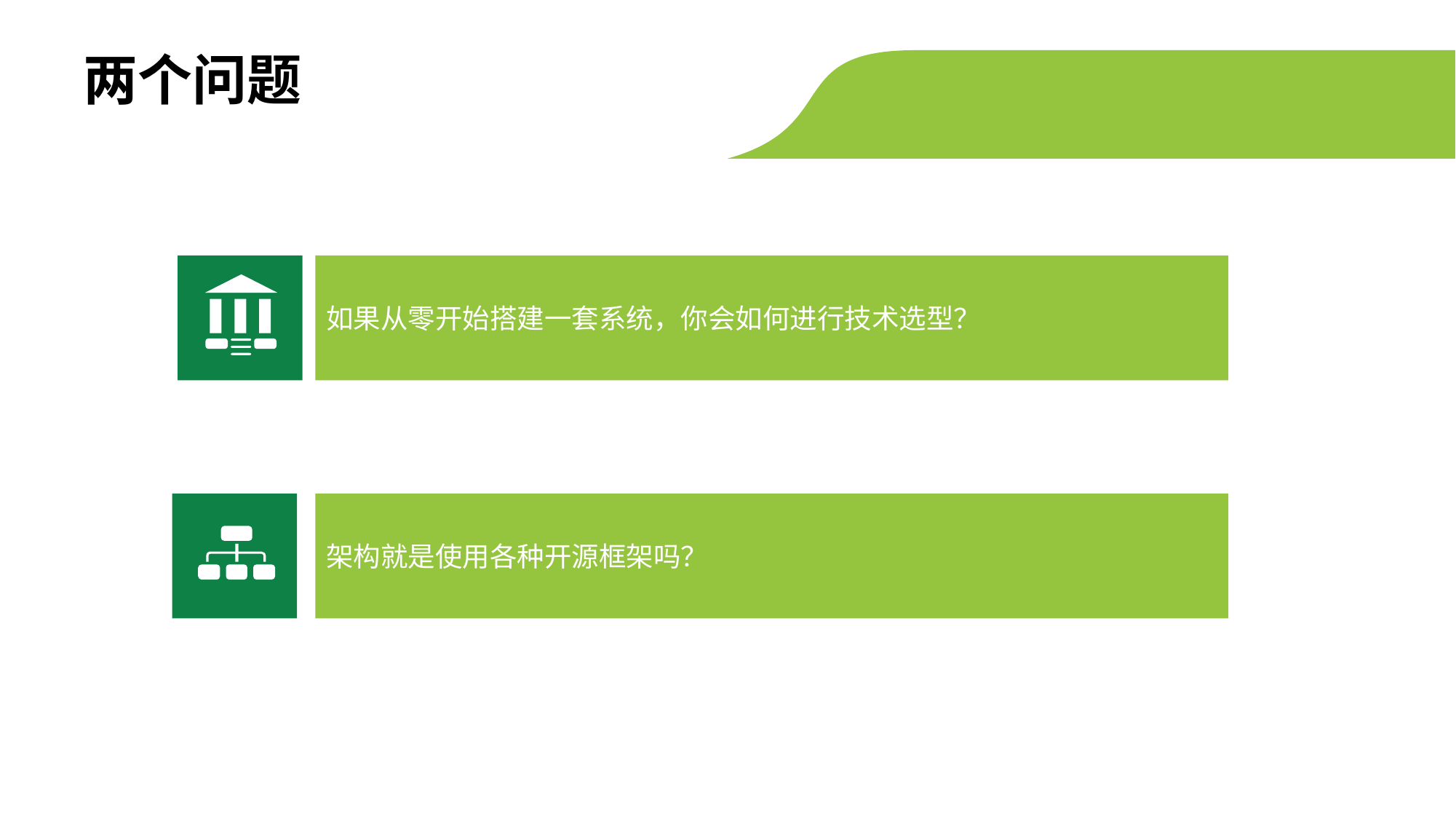

两个问题

如果从零开始搭建一套系统，你会如何进行技术选型？

架构就是使用各种开源框架吗？